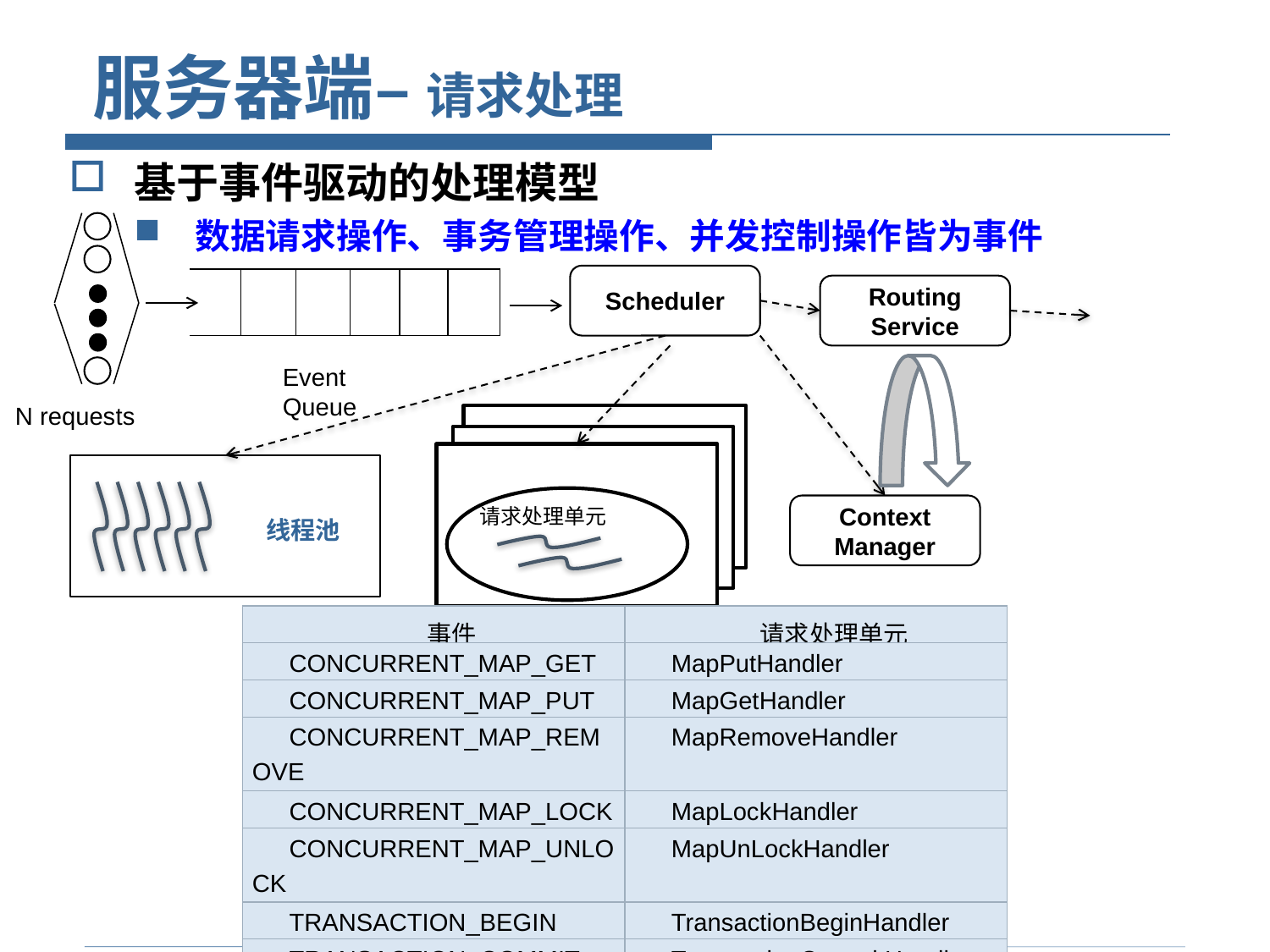

# 服务器端– 请求处理
基于事件驱动的处理模型
数据请求操作、事务管理操作、并发控制操作皆为事件

Scheduler
Routing Service
Event Queue

N requests

请求处理单元

请求处理单元

请求处理单元

Context
Manager
线程池

| 事件 | 请求处理单元 |
| --- | --- |
| CONCURRENT\_MAP\_GET | MapPutHandler |
| CONCURRENT\_MAP\_PUT | MapGetHandler |
| CONCURRENT\_MAP\_REMOVE | MapRemoveHandler |
| CONCURRENT\_MAP\_LOCK | MapLockHandler |
| CONCURRENT\_MAP\_UNLOCK | MapUnLockHandler |
| TRANSACTION\_BEGIN | TransactionBeginHandler |
| TRANSACTION\_COMMIT | TransactionCommitHandler |
| TRANSACTION\_ROLLBACK | TransactionRollbackHandler |